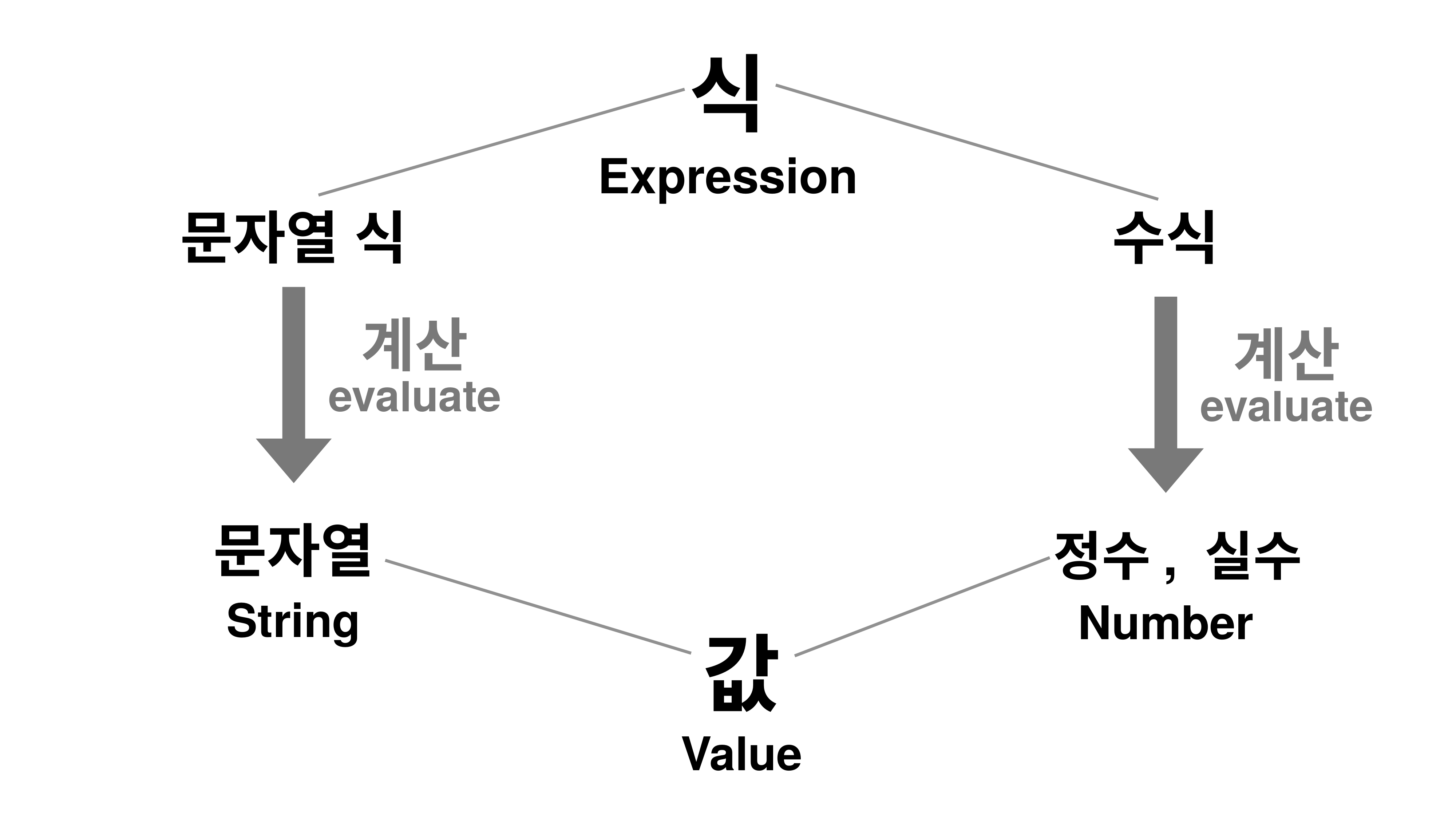

식

Expression
문자열 식
수식
계산
계산
evaluate

evaluate

문자열
정수, 실수

String
Number
값
Value